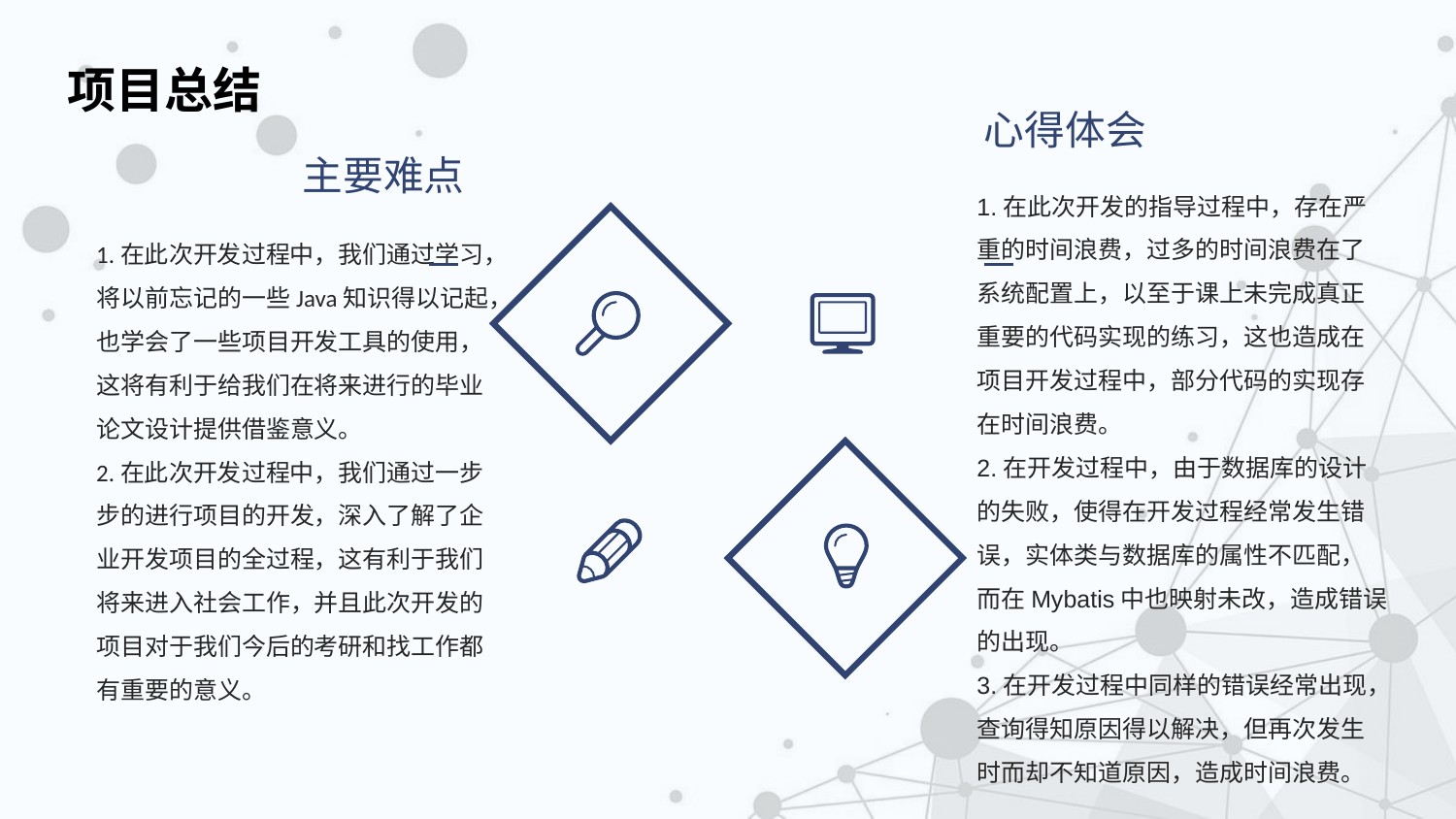

项目总结
心得体会
主要难点
1.在此次开发的指导过程中，存在严重的时间浪费，过多的时间浪费在了系统配置上，以至于课上未完成真正重要的代码实现的练习，这也造成在项目开发过程中，部分代码的实现存在时间浪费。
2.在开发过程中，由于数据库的设计的失败，使得在开发过程经常发生错误，实体类与数据库的属性不匹配，而在Mybatis中也映射未改，造成错误的出现。
3.在开发过程中同样的错误经常出现，查询得知原因得以解决，但再次发生时而却不知道原因，造成时间浪费。

1.在此次开发过程中，我们通过学习，将以前忘记的一些Java知识得以记起，也学会了一些项目开发工具的使用，这将有利于给我们在将来进行的毕业论文设计提供借鉴意义。
2.在此次开发过程中，我们通过一步步的进行项目的开发，深入了解了企业开发项目的全过程，这有利于我们将来进入社会工作，并且此次开发的项目对于我们今后的考研和找工作都有重要的意义。